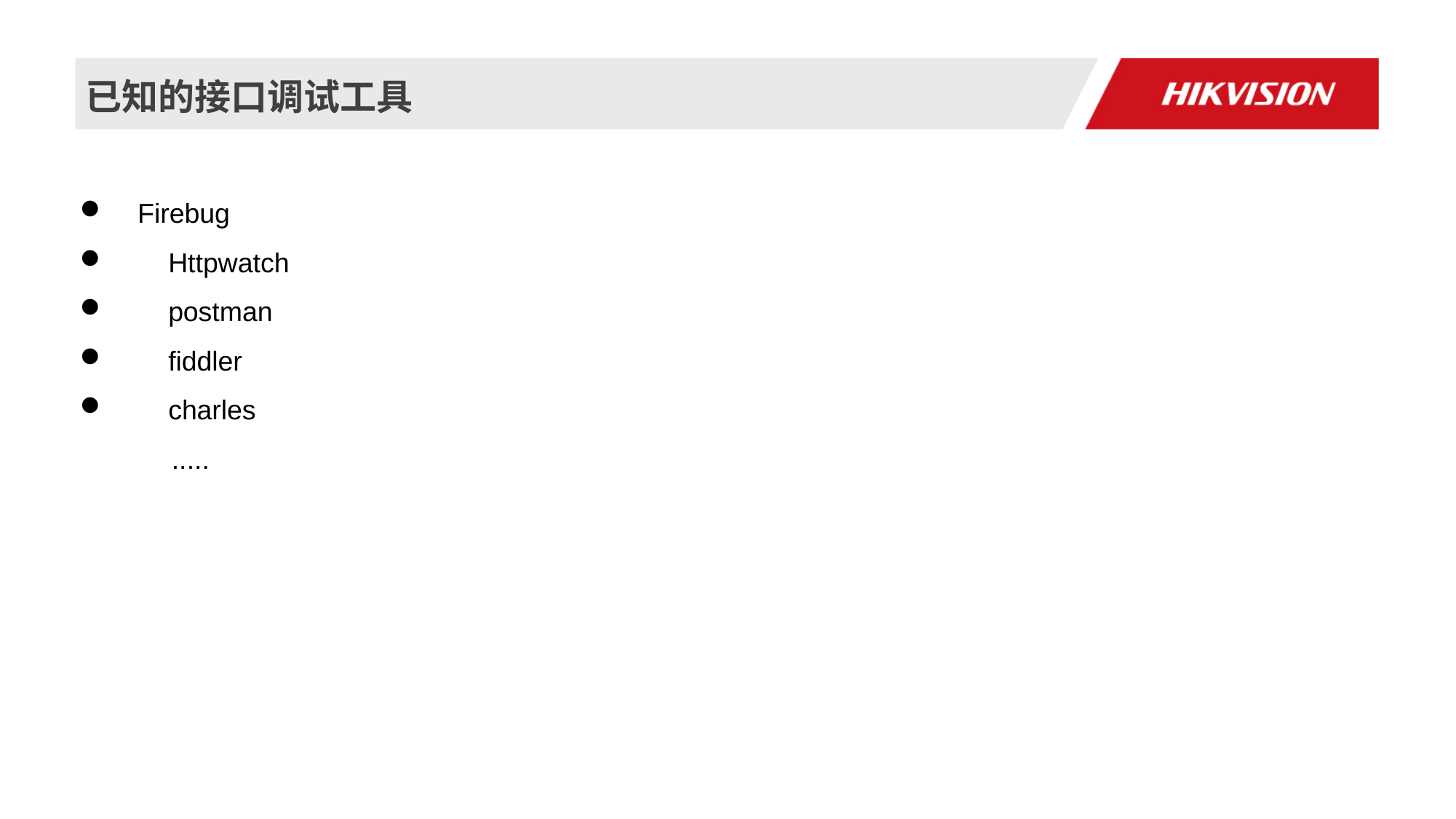

# 已知的接口调试工具
    Firebug
        Httpwatch
        postman
        fiddler
        charles
            .....